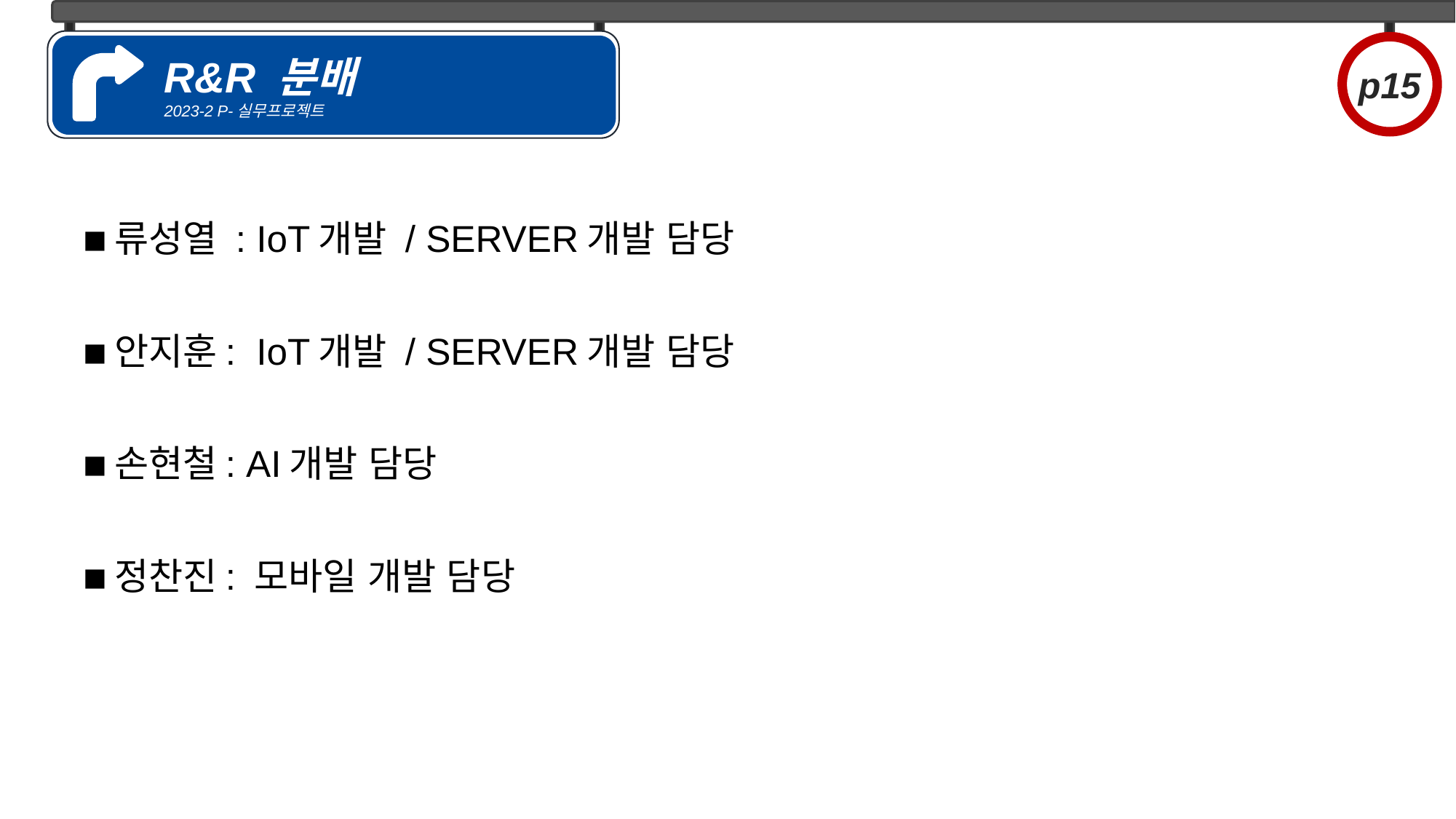

R&R 분배
2023-2 P-실무프로젝트
p15

◼류성열 : IoT개발 / SERVER개발 담당

◼안지훈:  IoT개발 / SERVER개발 담당

◼손현철: AI개발 담당

◼정찬진: 모바일 개발 담당